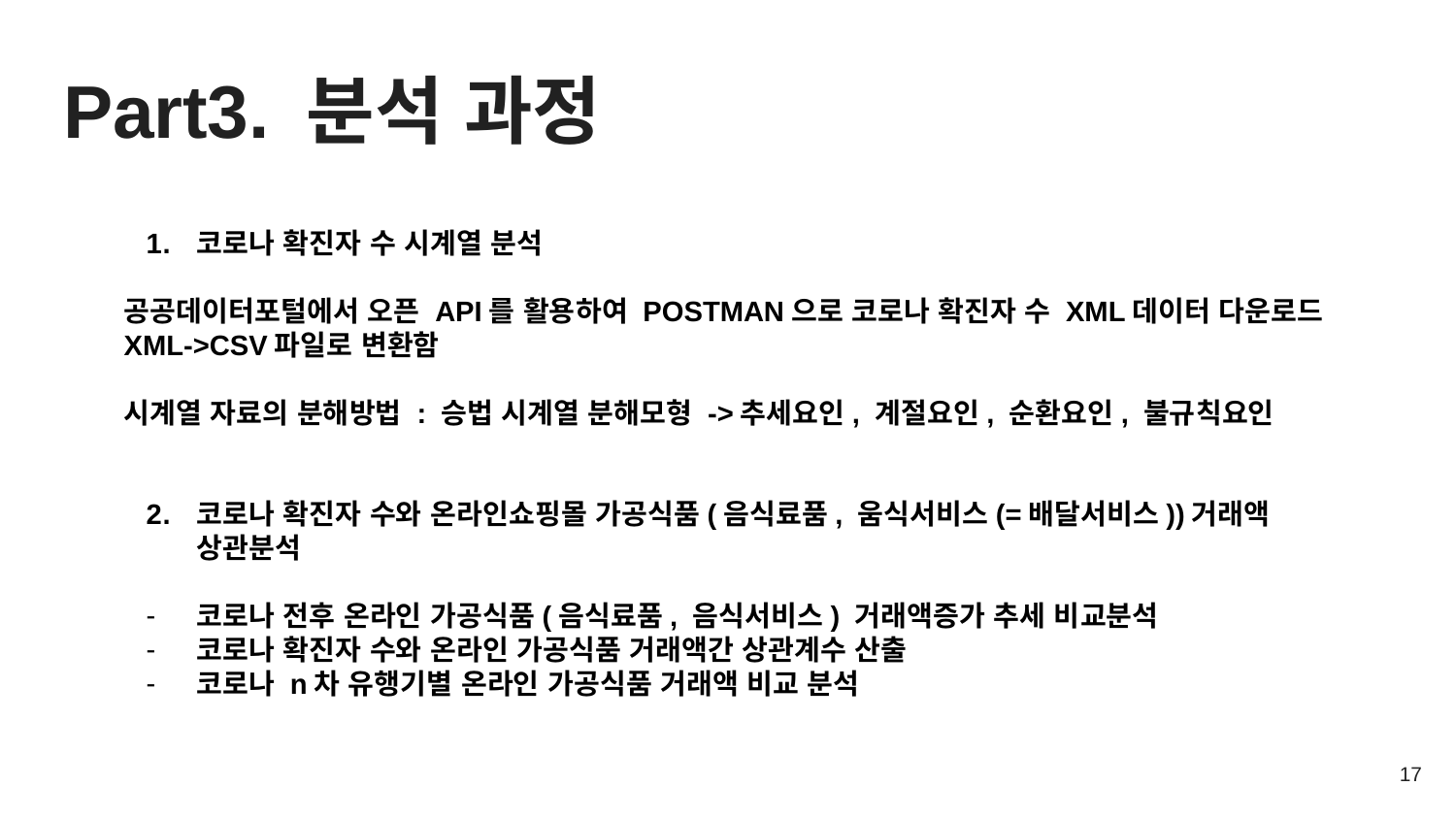

# Part3. 분석 과정
코로나 확진자 수 시계열 분석

공공데이터포털에서 오픈 API를 활용하여 POSTMAN으로 코로나 확진자 수 XML데이터 다운로드
XML->CSV파일로 변환함

시계열 자료의 분해방법 : 승법 시계열 분해모형 ->추세요인, 계절요인, 순환요인, 불규칙요인

코로나 확진자 수와 온라인쇼핑몰 가공식품(음식료품, 움식서비스(=배달서비스))거래액 상관분석

코로나 전후 온라인 가공식품(음식료품, 음식서비스) 거래액증가 추세 비교분석
코로나 확진자 수와 온라인 가공식품 거래액간 상관계수 산출
코로나 n차 유행기별 온라인 가공식품 거래액 비교 분석

17